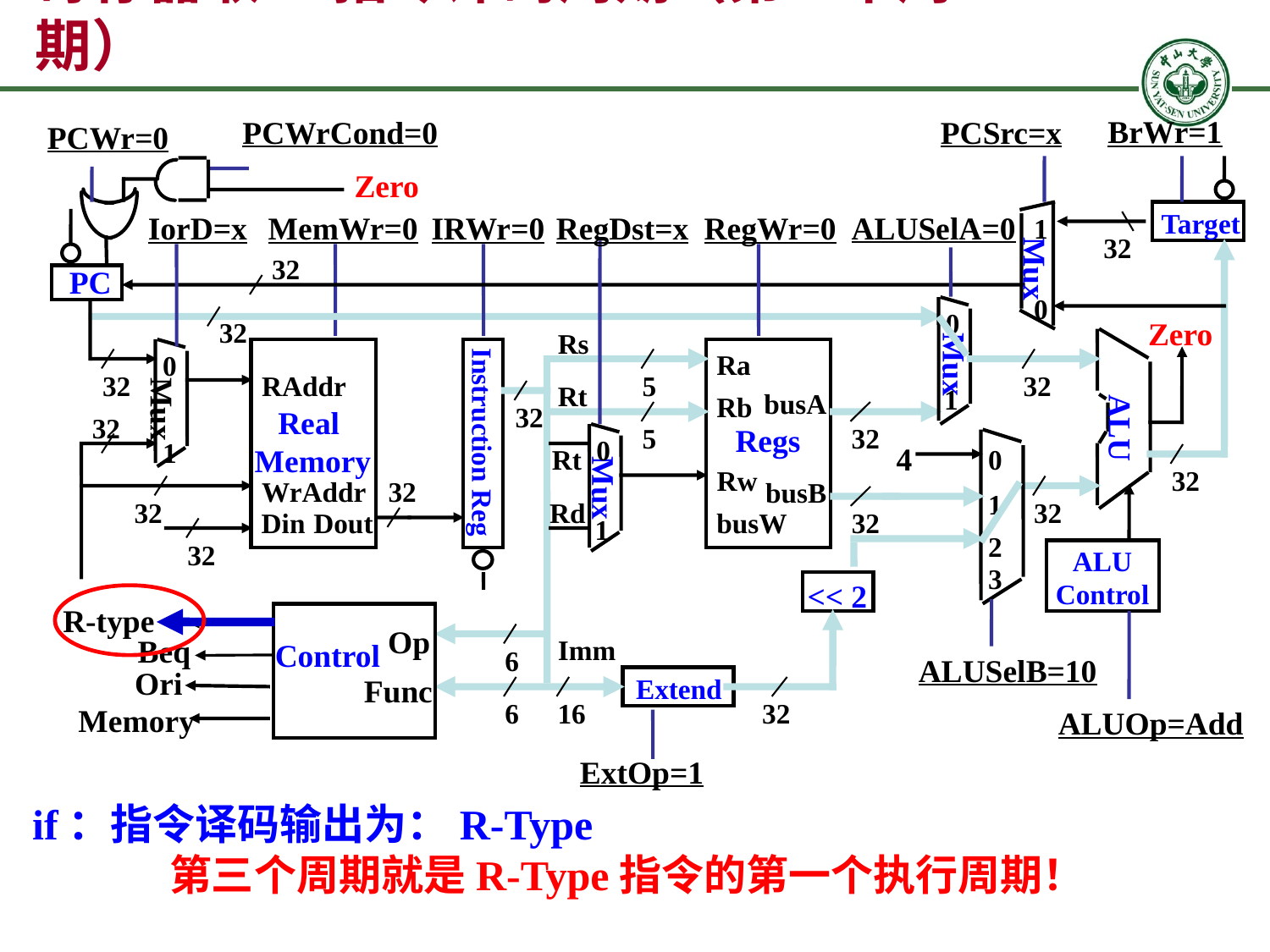

# 寄存器取 / 指令译码周期（第二个周期）
BrWr=1
PCWrCond=0
PCSrc=x
PCWr=0

Zero

Target

ALUSelA=0

IorD=x
MemWr=0
IRWr=0
RegDst=x
RegWr=0
1

32

Mux

32

PC

0

0

Mux
1

Zero
32

Rs

ALU

0

Mux
1

Ra

32
RAddr
5
32

Rt

busA

Rb

32
Real
Memory

32

Regs
5
32
Instruction Reg

0

Mux
1

4

Rt
0

Rw
32
WrAddr
32
busB

1

32
Rd
32

Din
Dout
busW
32

2

32
ALU
Control

3
<< 2

Control
R-type

Op

Beq
Imm

6
ALUSelB=10

Ori
Func
Extend

6
16
32
Memory
ALUOp=Add

ExtOp=1
if：指令译码输出为：R-Type
第三个周期就是R-Type指令的第一个执行周期！